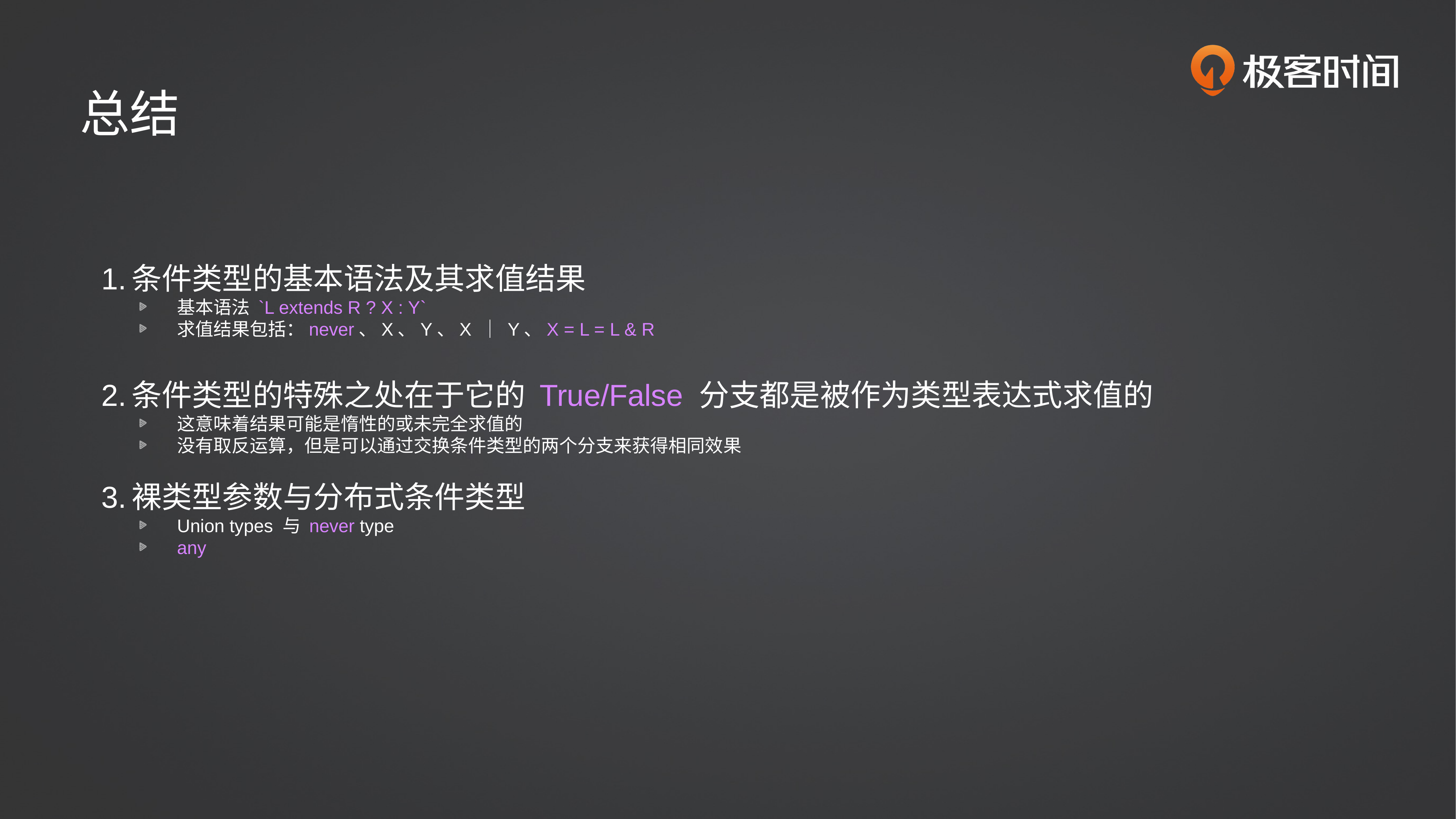

总结
条件类型的基本语法及其求值结果
基本语法 `L extends R ? X : Y`
求值结果包括：never、X、Y、X ｜ Y、X = L = L & R

条件类型的特殊之处在于它的 True/False 分支都是被作为类型表达式求值的
这意味着结果可能是惰性的或未完全求值的
没有取反运算，但是可以通过交换条件类型的两个分支来获得相同效果

裸类型参数与分布式条件类型
Union types 与 never type
any